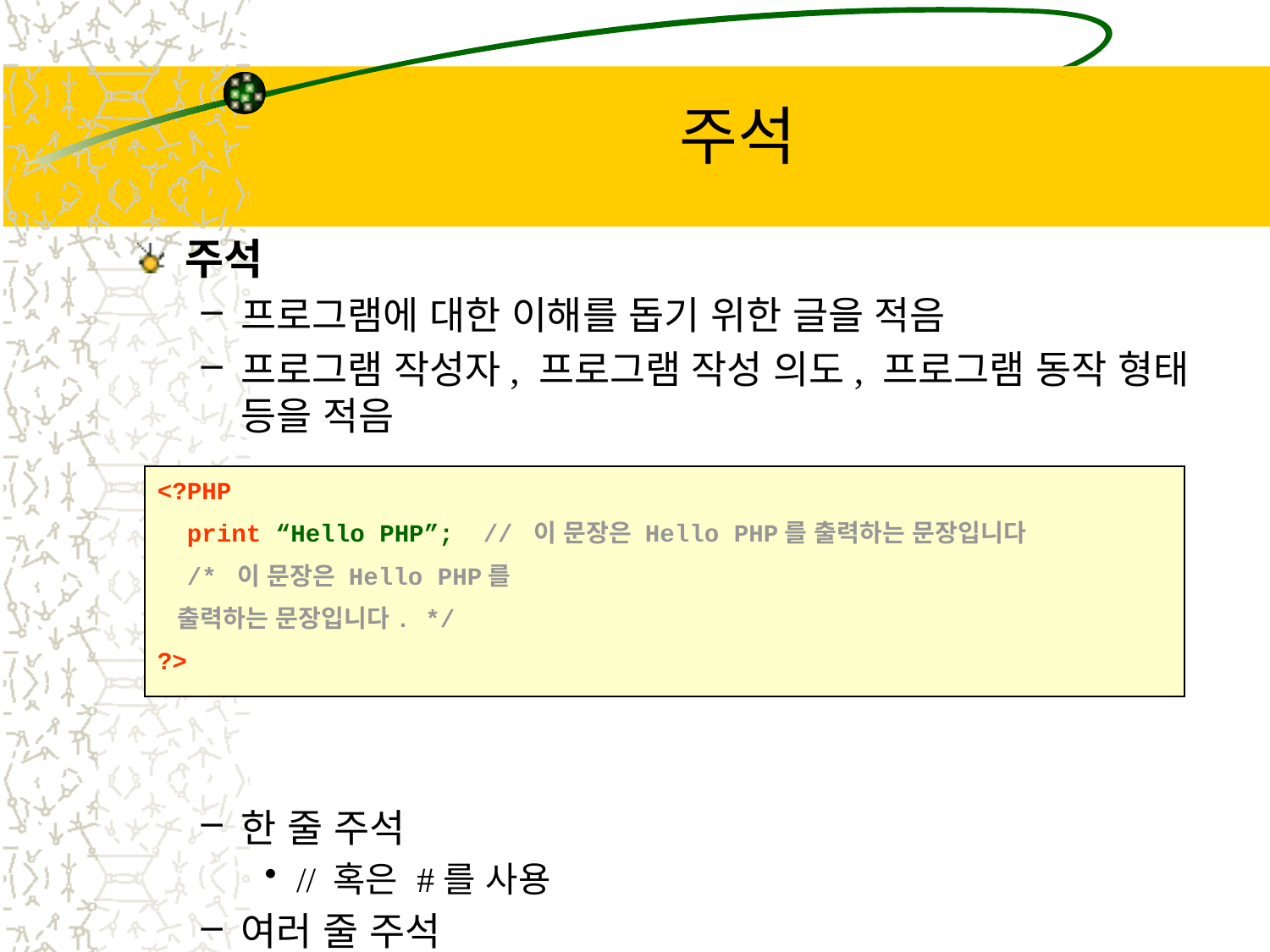

# 주석
주석
프로그램에 대한 이해를 돕기 위한 글을 적음
프로그램 작성자, 프로그램 작성 의도, 프로그램 동작 형태 등을 적음

한 줄 주석
// 혹은 #를 사용
여러 줄 주석
/* 표기와 */ 표기 사용
<?PHP
  print “Hello PHP”;  // 이 문장은 Hello PHP를 출력하는 문장입니다
  /* 이 문장은 Hello PHP를
  출력하는 문장입니다. */
?>